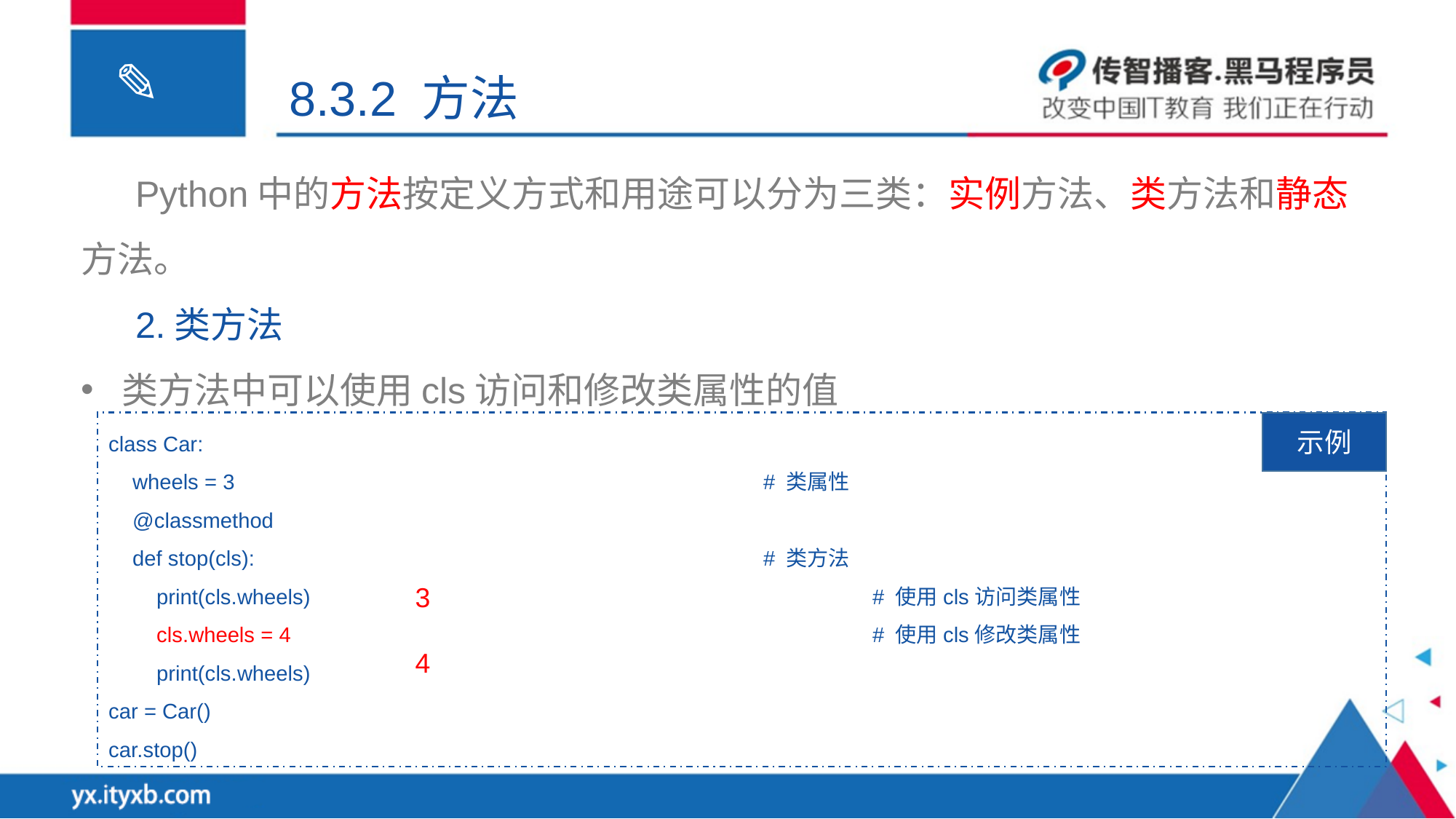

8.3.2 方法
Python中的方法按定义方式和用途可以分为三类：实例方法、类方法和静态方法。
2.类方法
类方法中可以使用cls访问和修改类属性的值
class Car:
    wheels = 3               					# 类属性
    @classmethod
    def stop(cls):           					# 类方法
        print(cls.wheels)   					# 使用cls访问类属性
        cls.wheels = 4       					# 使用cls修改类属性
        print(cls.wheels)
car = Car()
car.stop()
示例
3

4